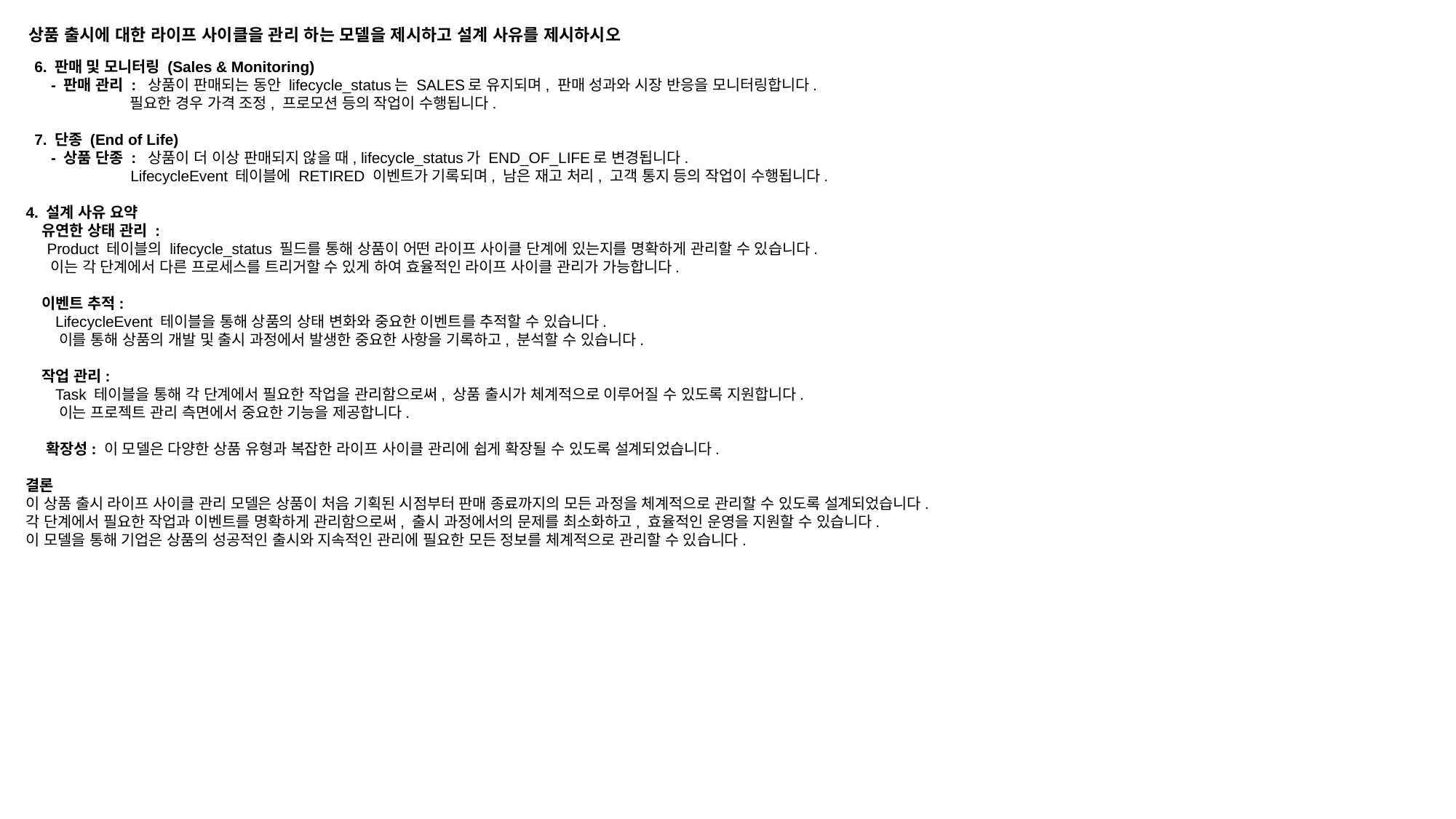

상품 출시에 대한 라이프 사이클을 관리 하는 모델을 제시하고 설계 사유를 제시하시오
  6. 판매 및 모니터링 (Sales & Monitoring)
      - 판매 관리 :  상품이 판매되는 동안 lifecycle_status는 SALES로 유지되며, 판매 성과와 시장 반응을 모니터링합니다.
                        필요한 경우 가격 조정, 프로모션 등의 작업이 수행됩니다.

  7. 단종 (End of Life)
      - 상품 단종 :  상품이 더 이상 판매되지 않을 때, lifecycle_status가 END_OF_LIFE로 변경됩니다.
                         LifecycleEvent 테이블에 RETIRED 이벤트가 기록되며, 남은 재고 처리, 고객 통지 등의 작업이 수행됩니다.

4. 설계 사유 요약
   유연한 상태 관리 :
     Product 테이블의 lifecycle_status 필드를 통해 상품이 어떤 라이프 사이클 단계에 있는지를 명확하게 관리할 수 있습니다.
     이는 각 단계에서 다른 프로세스를 트리거할 수 있게 하여 효율적인 라이프 사이클 관리가 가능합니다.

   이벤트 추적:
       LifecycleEvent 테이블을 통해 상품의 상태 변화와 중요한 이벤트를 추적할 수 있습니다.
       이를 통해 상품의 개발 및 출시 과정에서 발생한 중요한 사항을 기록하고, 분석할 수 있습니다.

   작업 관리:
       Task 테이블을 통해 각 단계에서 필요한 작업을 관리함으로써, 상품 출시가 체계적으로 이루어질 수 있도록 지원합니다.
       이는 프로젝트 관리 측면에서 중요한 기능을 제공합니다.

    확장성: 이 모델은 다양한 상품 유형과 복잡한 라이프 사이클 관리에 쉽게 확장될 수 있도록 설계되었습니다.

결론
이 상품 출시 라이프 사이클 관리 모델은 상품이 처음 기획된 시점부터 판매 종료까지의 모든 과정을 체계적으로 관리할 수 있도록 설계되었습니다.
각 단계에서 필요한 작업과 이벤트를 명확하게 관리함으로써, 출시 과정에서의 문제를 최소화하고, 효율적인 운영을 지원할 수 있습니다.
이 모델을 통해 기업은 상품의 성공적인 출시와 지속적인 관리에 필요한 모든 정보를 체계적으로 관리할 수 있습니다.